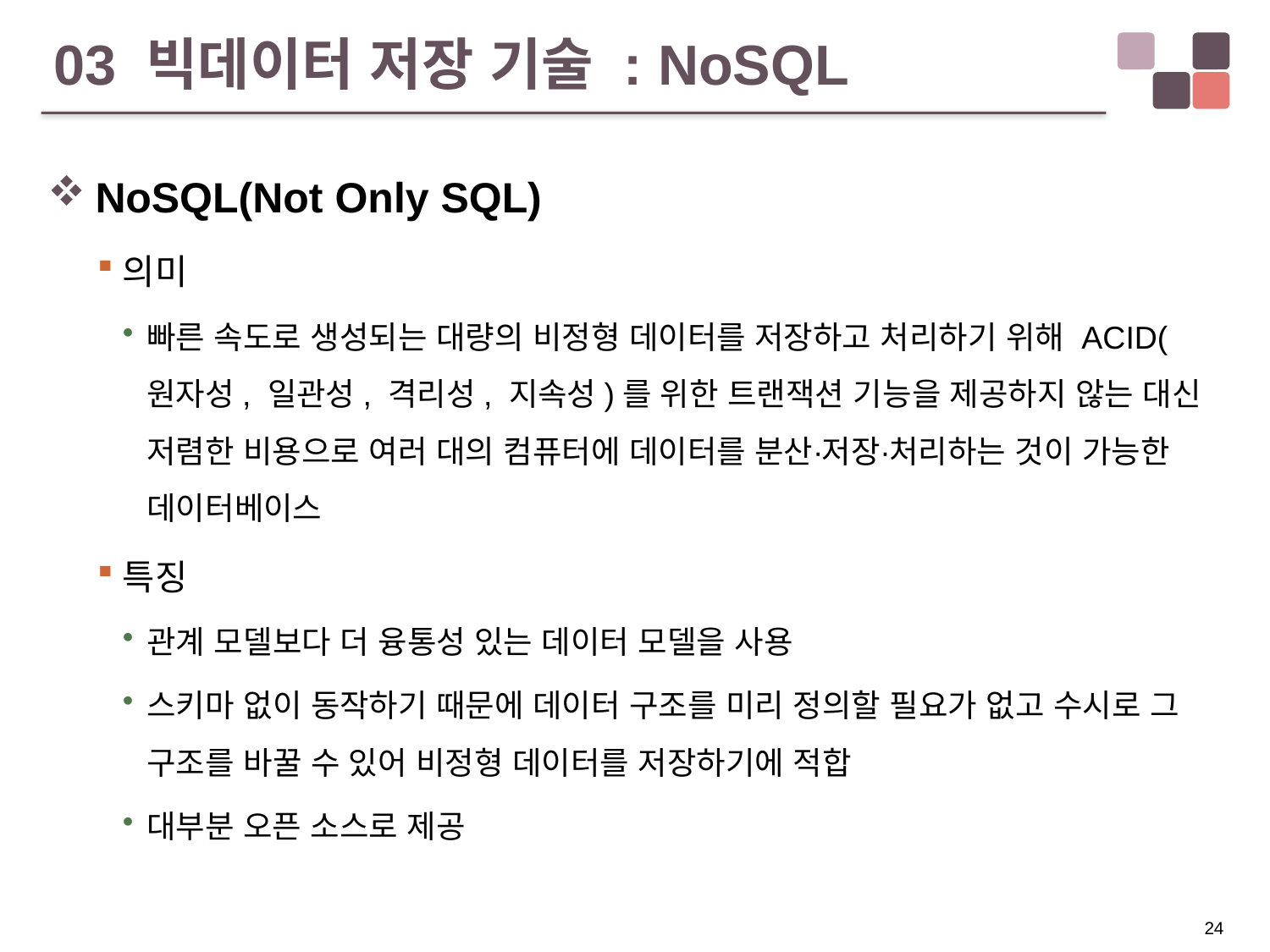

# 03 빅데이터 저장 기술 : NoSQL
NoSQL(Not Only SQL)
의미
빠른 속도로 생성되는 대량의 비정형 데이터를 저장하고 처리하기 위해 ACID(원자성, 일관성, 격리성, 지속성)를 위한 트랜잭션 기능을 제공하지 않는 대신 저렴한 비용으로 여러 대의 컴퓨터에 데이터를 분산∙저장∙처리하는 것이 가능한 데이터베이스
특징
관계 모델보다 더 융통성 있는 데이터 모델을 사용
스키마 없이 동작하기 때문에 데이터 구조를 미리 정의할 필요가 없고 수시로 그 구조를 바꿀 수 있어 비정형 데이터를 저장하기에 적합
대부분 오픈 소스로 제공